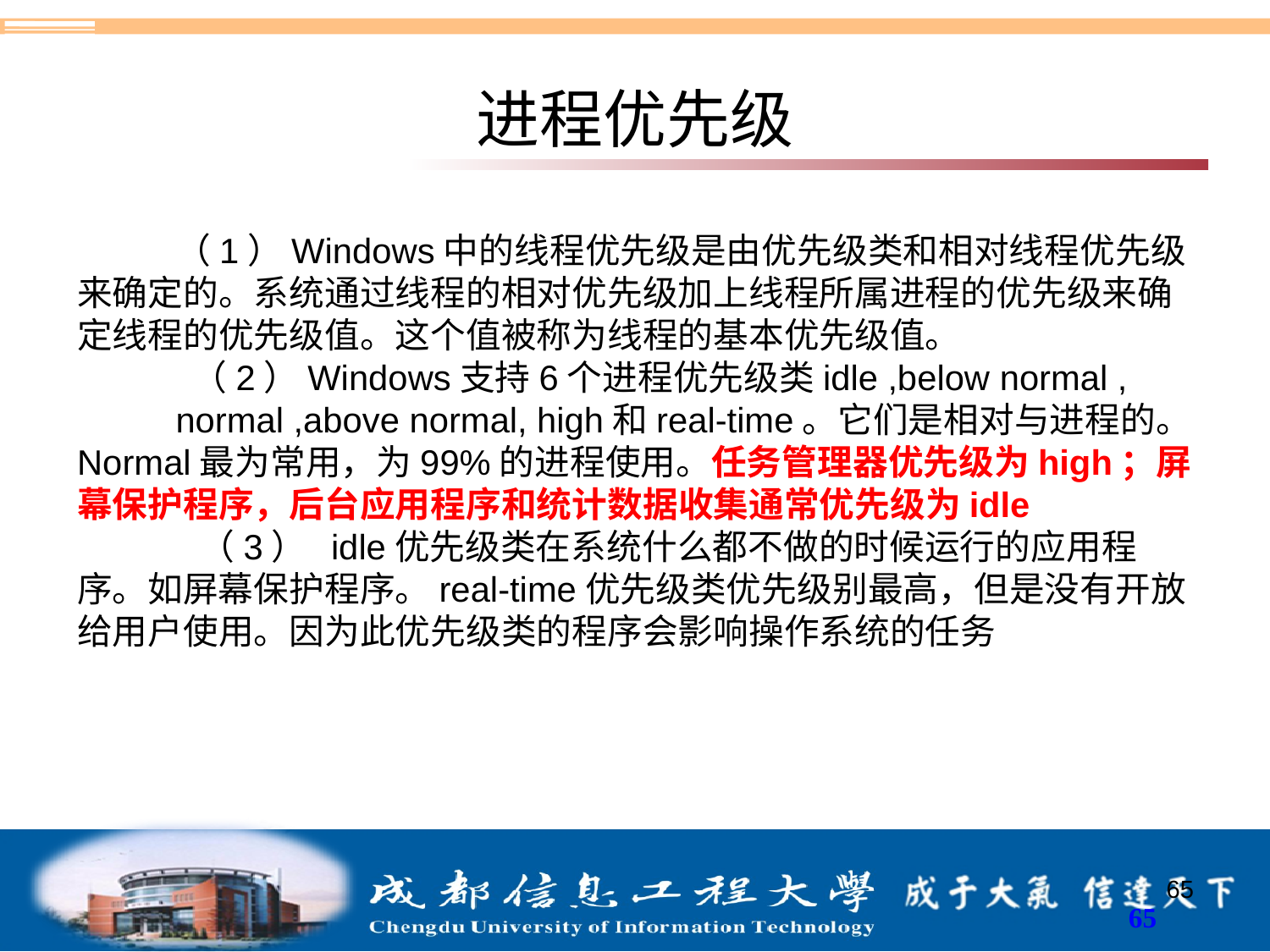

# 进程优先级
（1）Windows中的线程优先级是由优先级类和相对线程优先级来确定的。系统通过线程的相对优先级加上线程所属进程的优先级来确定线程的优先级值。这个值被称为线程的基本优先级值。
 （2）Windows支持6个进程优先级类idle ,below normal ,
normal ,above normal, high和real-time。它们是相对与进程的。Normal最为常用，为99%的进程使用。任务管理器优先级为high；屏幕保护程序，后台应用程序和统计数据收集通常优先级为idle
  （3）  idle优先级类在系统什么都不做的时候运行的应用程序。如屏幕保护程序。real-time优先级类优先级别最高，但是没有开放给用户使用。因为此优先级类的程序会影响操作系统的任务